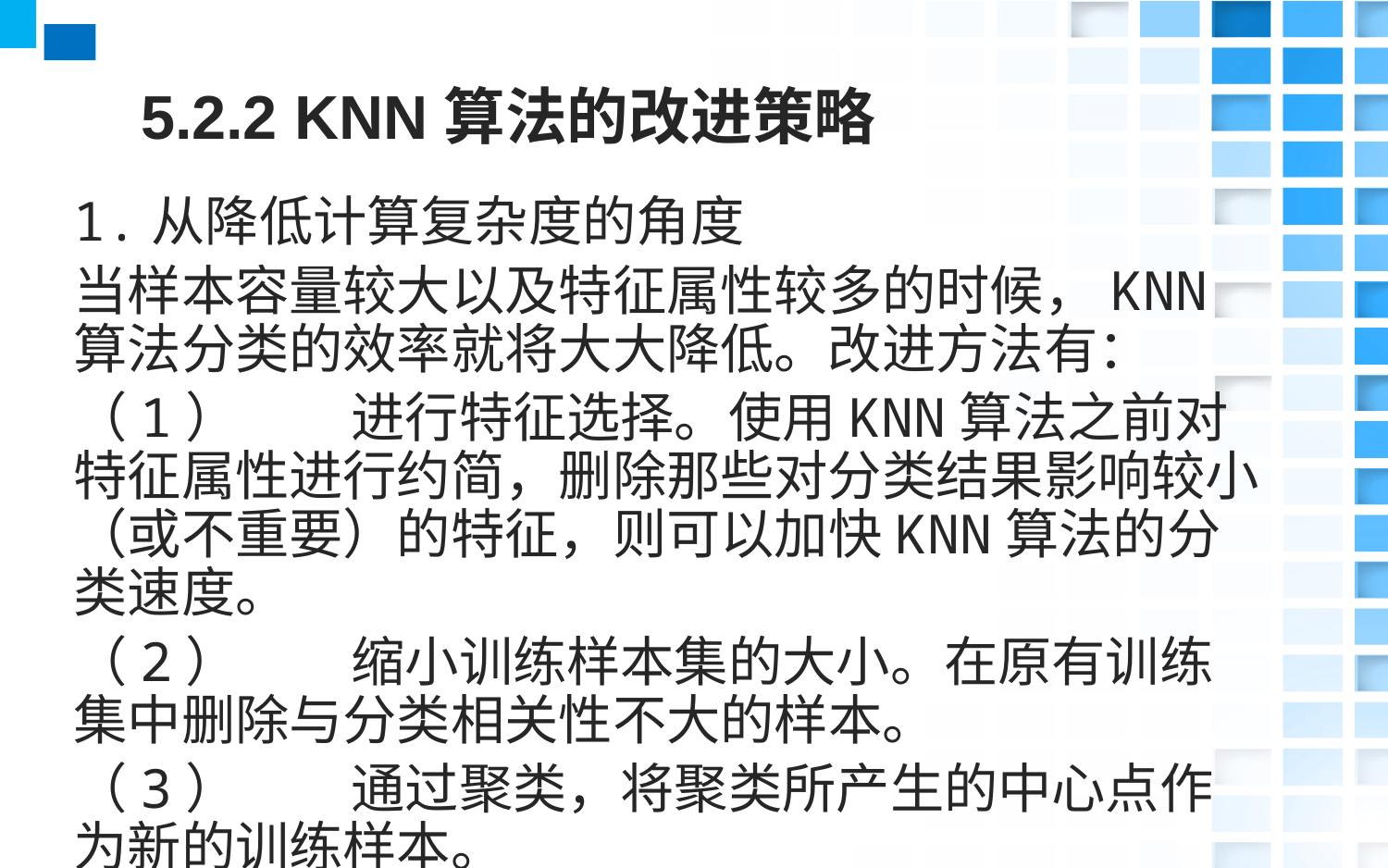

5.2.2 KNN算法的改进策略
1.从降低计算复杂度的角度
当样本容量较大以及特征属性较多的时候，KNN算法分类的效率就将大大降低。改进方法有：
（1）	进行特征选择。使用KNN算法之前对特征属性进行约简，删除那些对分类结果影响较小（或不重要）的特征，则可以加快KNN算法的分类速度。
（2）	缩小训练样本集的大小。在原有训练集中删除与分类相关性不大的样本。
（3）	通过聚类，将聚类所产生的中心点作为新的训练样本。